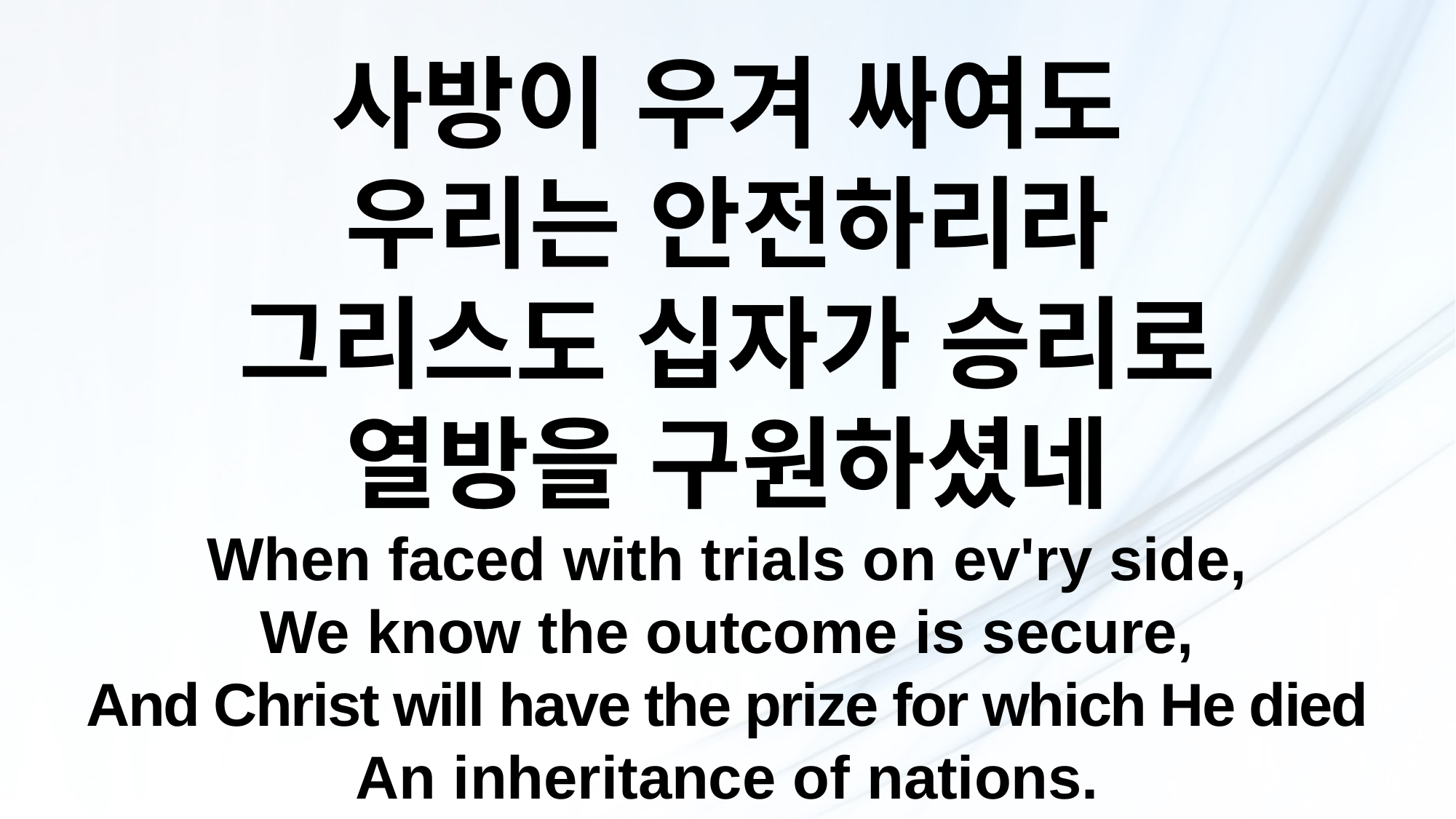

사방이 우겨 싸여도
우리는 안전하리라
그리스도 십자가 승리로
열방을 구원하셨네
When faced with trials on ev'ry side,
We know the outcome is secure,
And Christ will have the prize for which He died
An inheritance of nations.